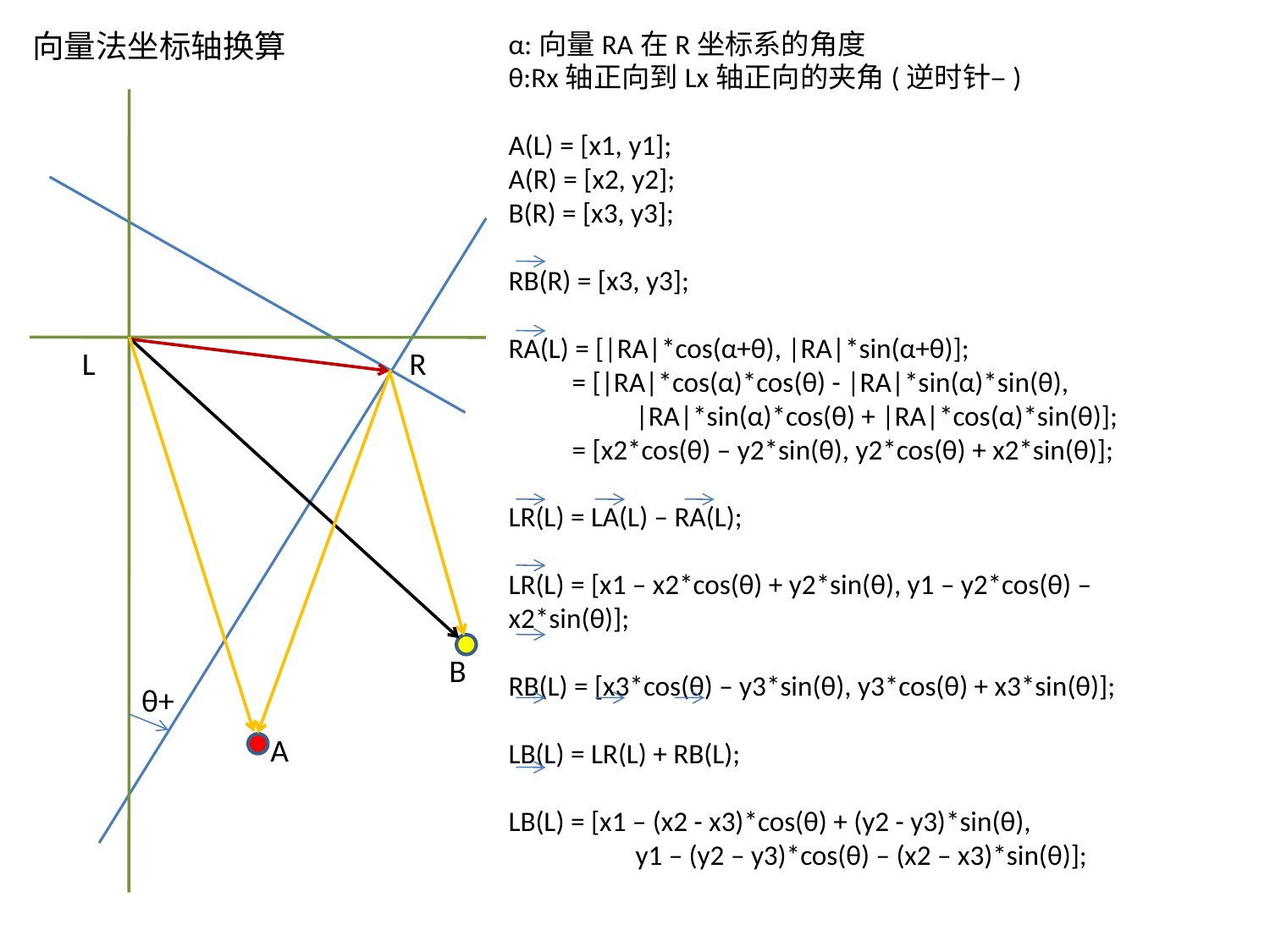

向量法坐标轴换算
α:向量RA在R坐标系的角度
θ:Rx轴正向到Lx轴正向的夹角(逆时针–)

A(L) = [x1, y1];
A(R) = [x2, y2];
B(R) = [x3, y3];

RB(R) = [x3, y3];

RA(L) = [|RA|*cos(α+θ), |RA|*sin(α+θ)];
          = [|RA|*cos(α)*cos(θ) - |RA|*sin(α)*sin(θ),
	|RA|*sin(α)*cos(θ) + |RA|*cos(α)*sin(θ)];
          = [x2*cos(θ) – y2*sin(θ), y2*cos(θ) + x2*sin(θ)];

LR(L) = LA(L) – RA(L);

LR(L) = [x1 – x2*cos(θ) + y2*sin(θ), y1 – y2*cos(θ) – x2*sin(θ)];

RB(L) = [x3*cos(θ) – y3*sin(θ), y3*cos(θ) + x3*sin(θ)];

LB(L) = LR(L) + RB(L);

LB(L) = [x1 – (x2 - x3)*cos(θ) + (y2 - y3)*sin(θ),
	y1 – (y2 – y3)*cos(θ) – (x2 – x3)*sin(θ)];

L
R

B
θ+
A